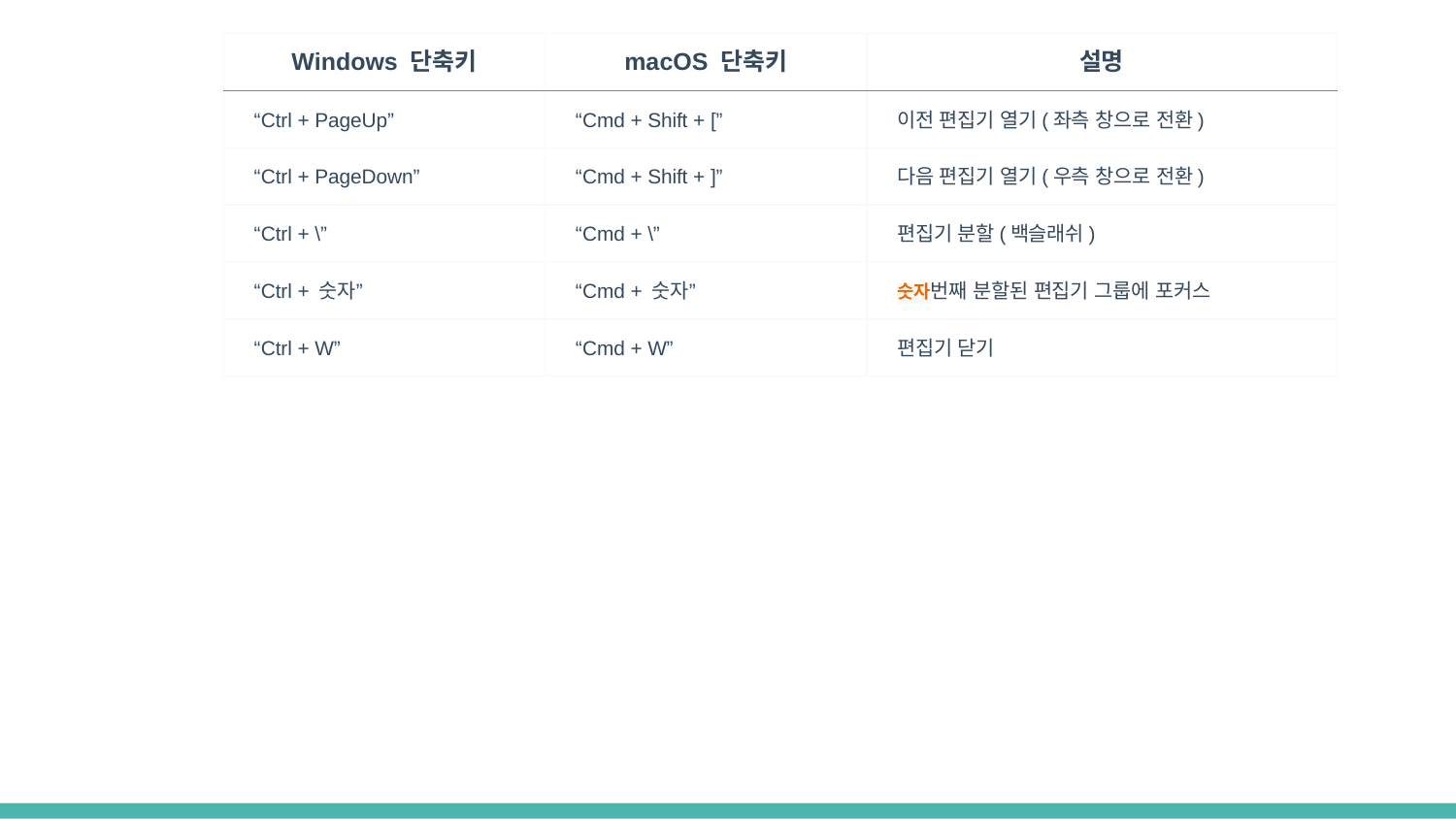

| Windows 단축키 | macOS 단축키 | 설명 |
| --- | --- | --- |
| “Ctrl + PageUp” | “Cmd + Shift + [” | 이전 편집기 열기(좌측 창으로 전환) |
| “Ctrl + PageDown” | “Cmd + Shift + ]” | 다음 편집기 열기(우측 창으로 전환) |
| “Ctrl + \” | “Cmd + \” | 편집기 분할(백슬래쉬) |
| “Ctrl + 숫자” | “Cmd + 숫자” | 숫자번째 분할된 편집기 그룹에 포커스 |
| “Ctrl + W” | “Cmd + W” | 편집기 닫기 |